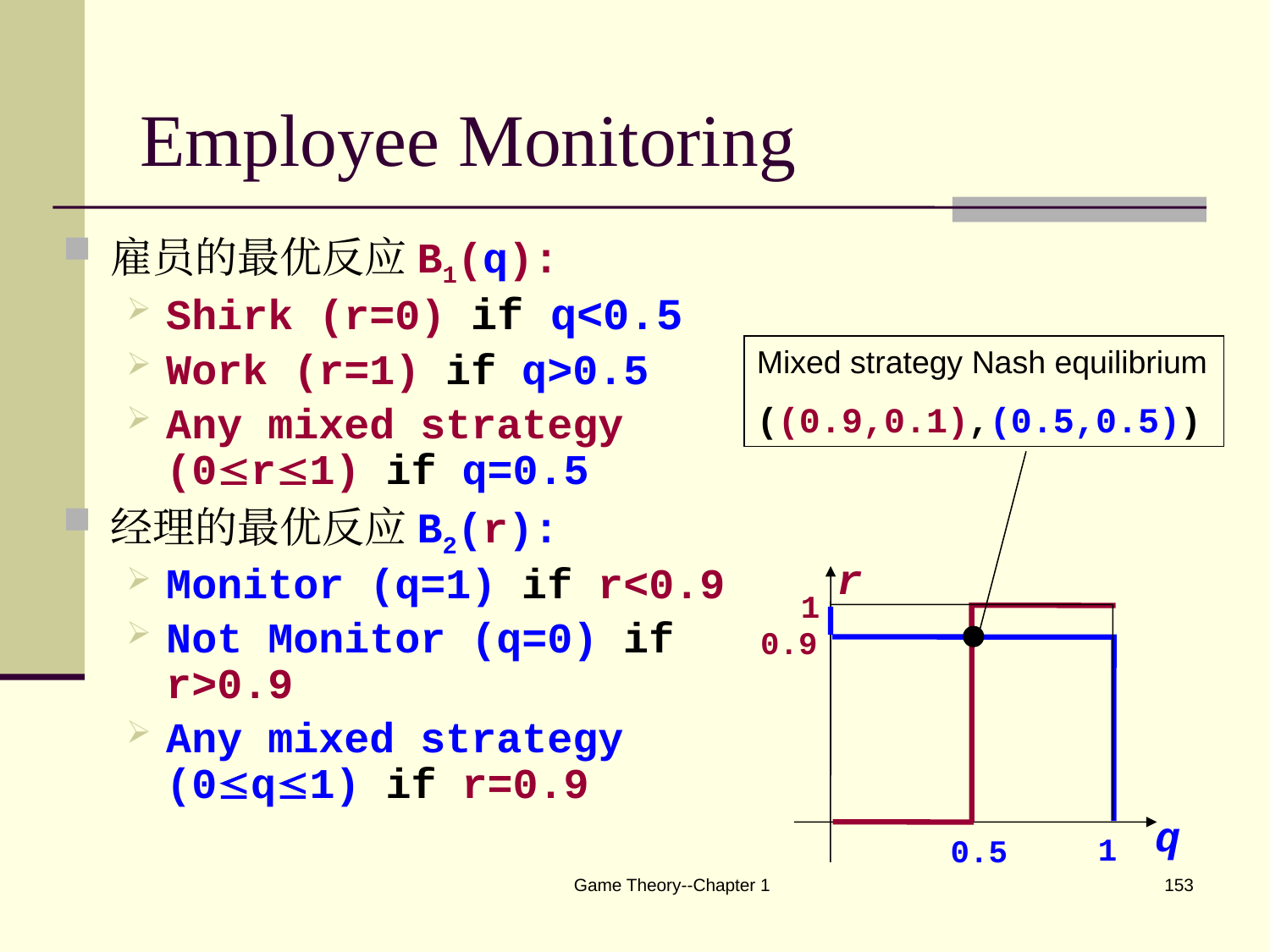

# Employee Monitoring
雇员的最优反应B1(q):
Shirk (r=0) if q<0.5
Work (r=1) if q>0.5
Any mixed strategy (0≤r≤1) if q=0.5
经理的最优反应B2(r):
Monitor (q=1) if r<0.9
Not Monitor (q=0) if r>0.9
Any mixed strategy (0≤q≤1) if r=0.9
Mixed strategy Nash equilibrium
((0.9,0.1),(0.5,0.5))

r

1

q

1
0.5

0.9

Game Theory--Chapter 1
153